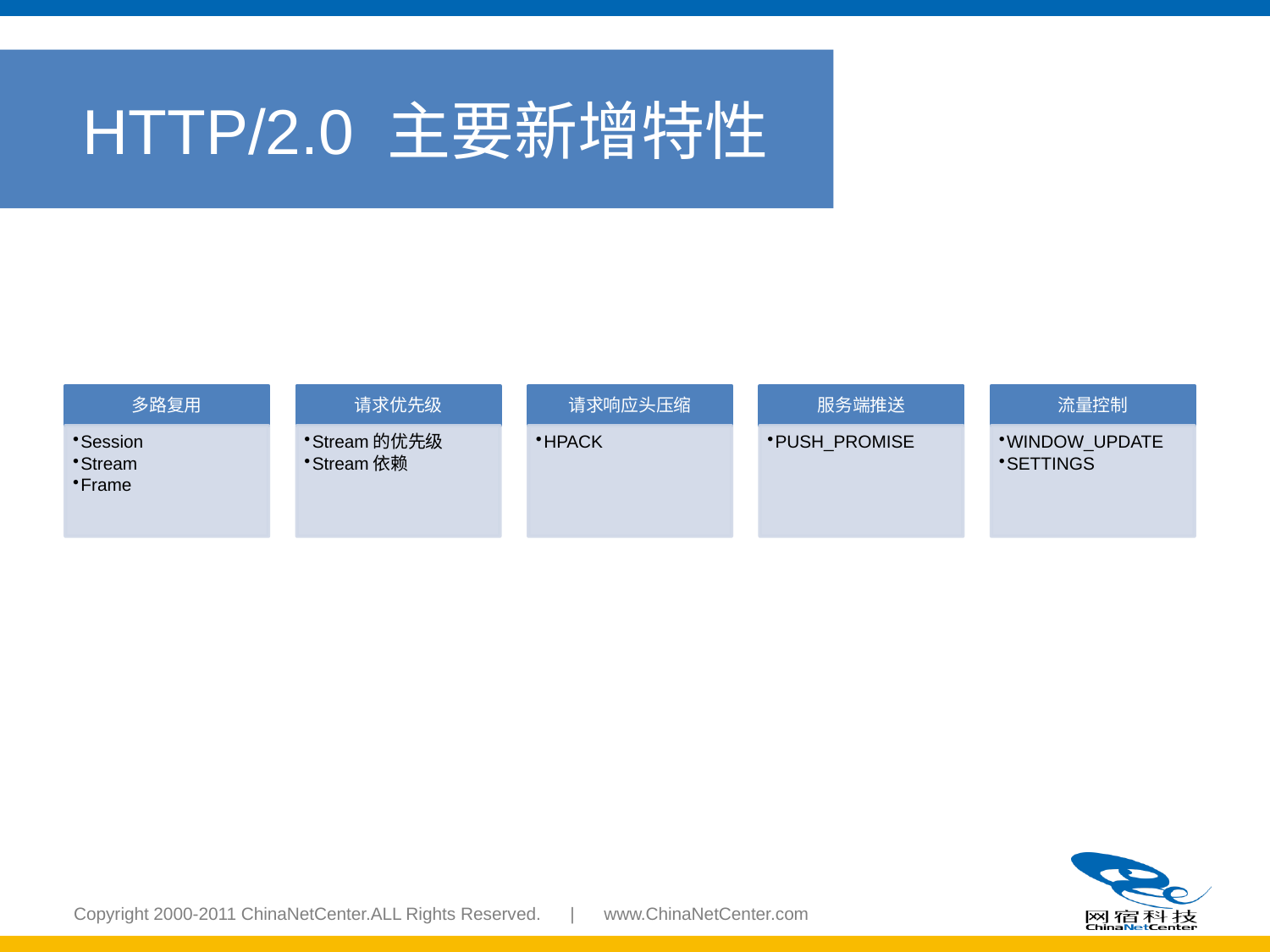

HTTP/2.0 主要新增特性
多路复用
Session
Stream
Frame
请求优先级
Stream的优先级
Stream依赖
请求响应头压缩
HPACK
服务端推送
PUSH_PROMISE
流量控制
WINDOW_UPDATE
SETTINGS